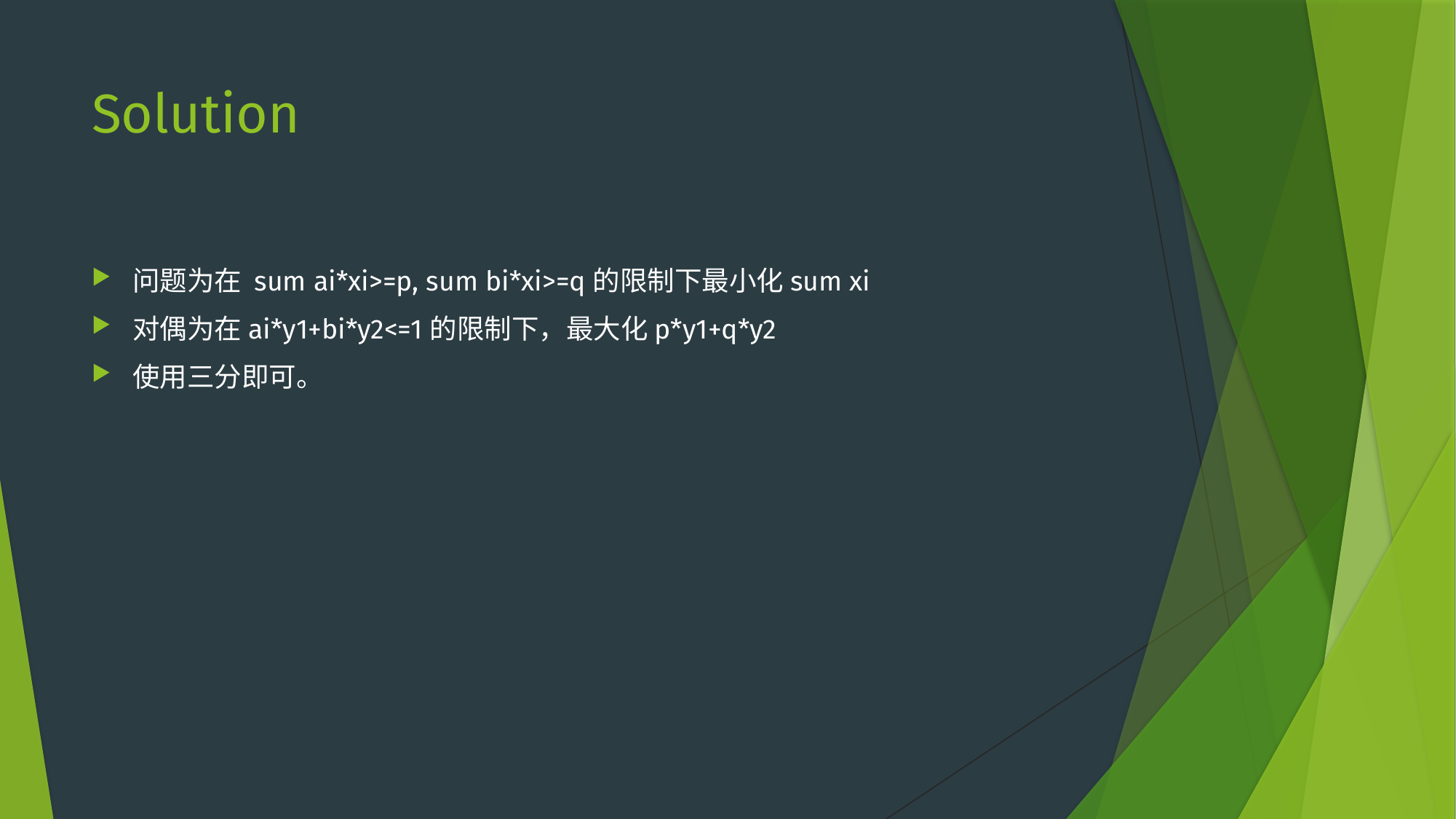

# Solution
问题为在 sum ai*xi>=p, sum bi*xi>=q的限制下最小化sum xi
对偶为在ai*y1+bi*y2<=1的限制下，最大化p*y1+q*y2
使用三分即可。